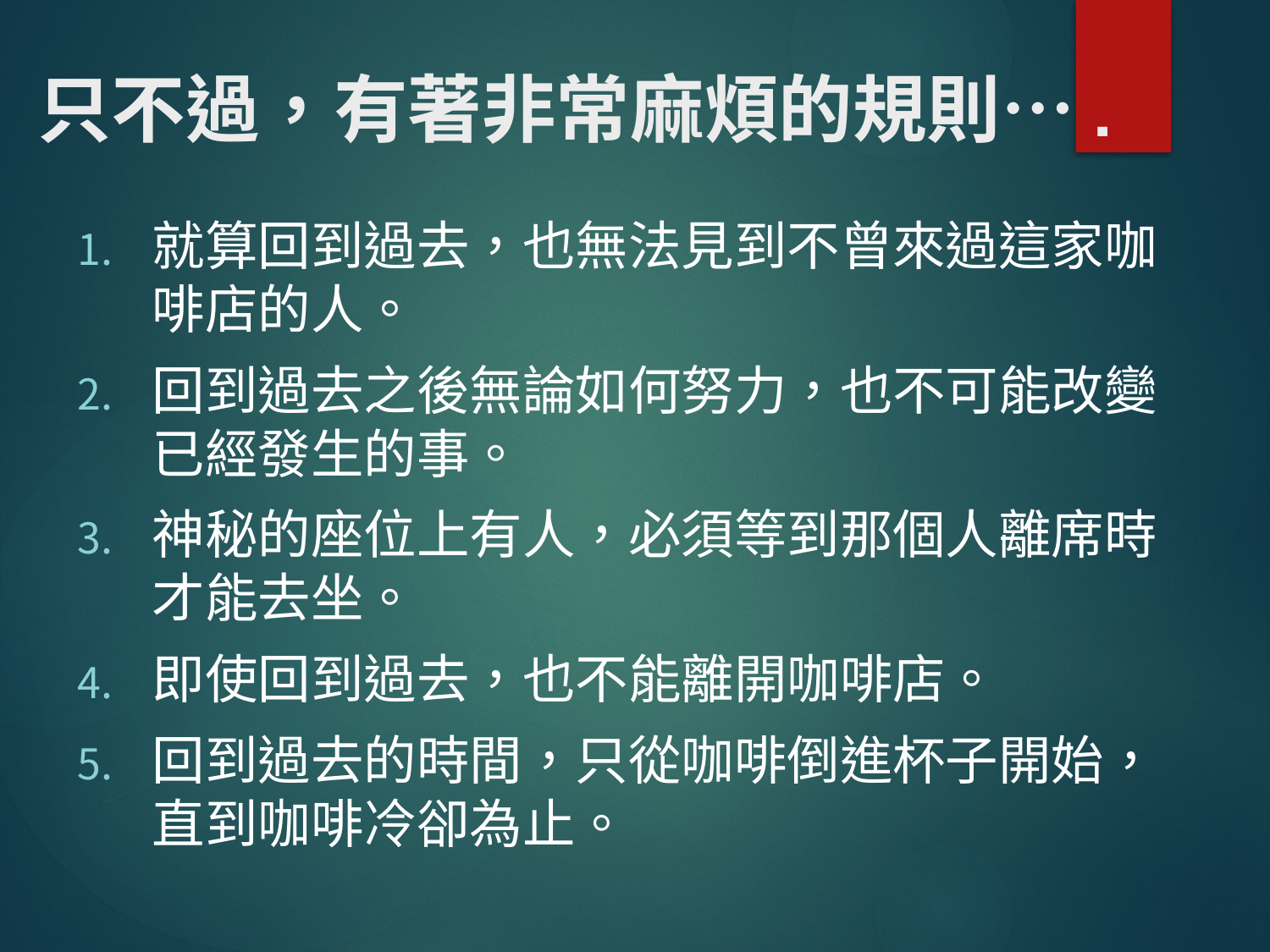

# 只不過，有著非常麻煩的規則….
就算回到過去，也無法見到不曾來過這家咖啡店的人。
回到過去之後無論如何努力，也不可能改變已經發生的事。
神秘的座位上有人，必須等到那個人離席時才能去坐。
即使回到過去，也不能離開咖啡店。
回到過去的時間，只從咖啡倒進杯子開始，直到咖啡冷卻為止。